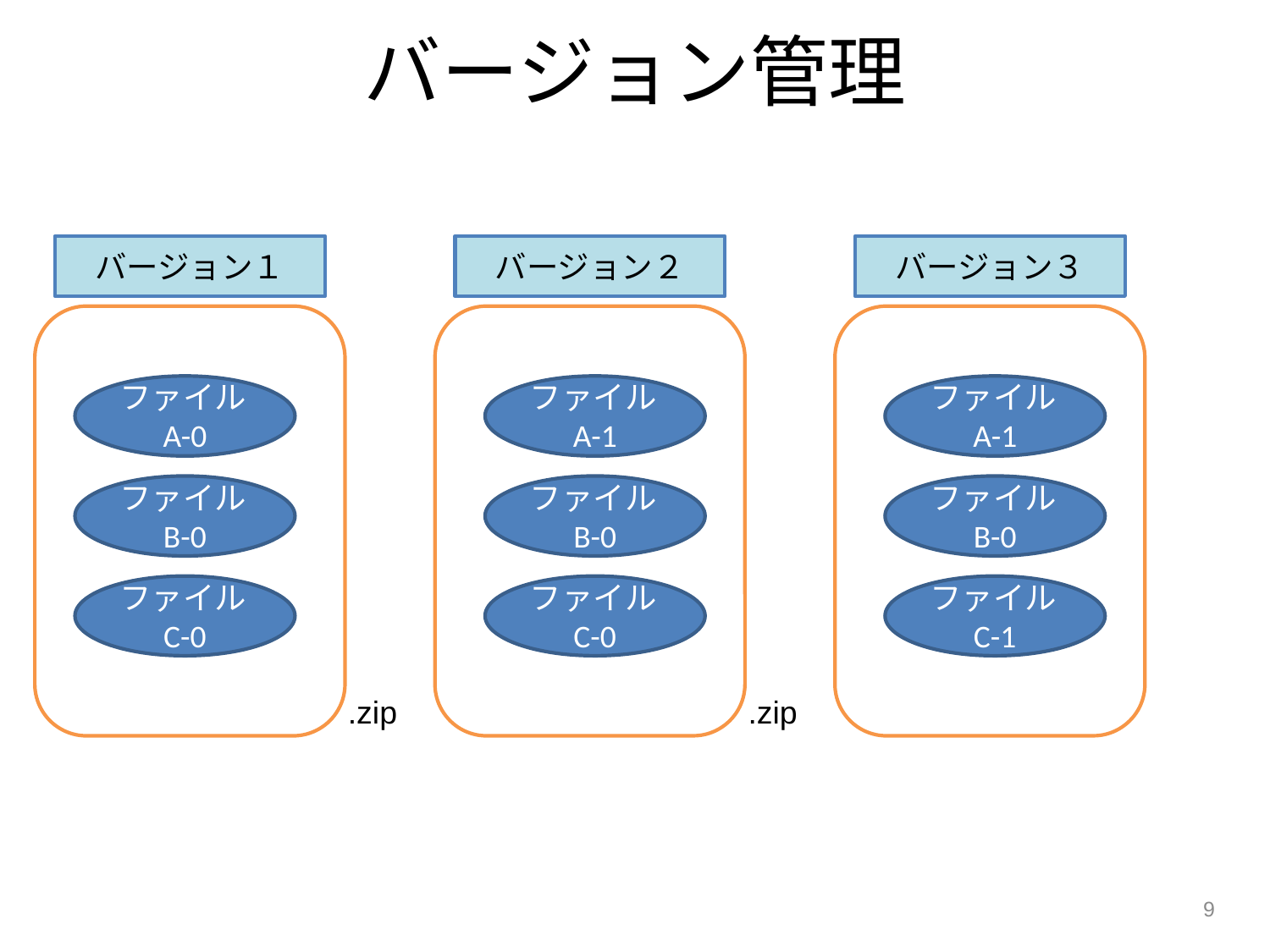

# バージョン管理
バージョン１
バージョン２
バージョン３

ファイルA-0
ファイルA-1
ファイルA-1
ファイルB-0
ファイルB-0
ファイルB-0
ファイルC-0
ファイルC-0
ファイルC-1
.zip
.zip
9